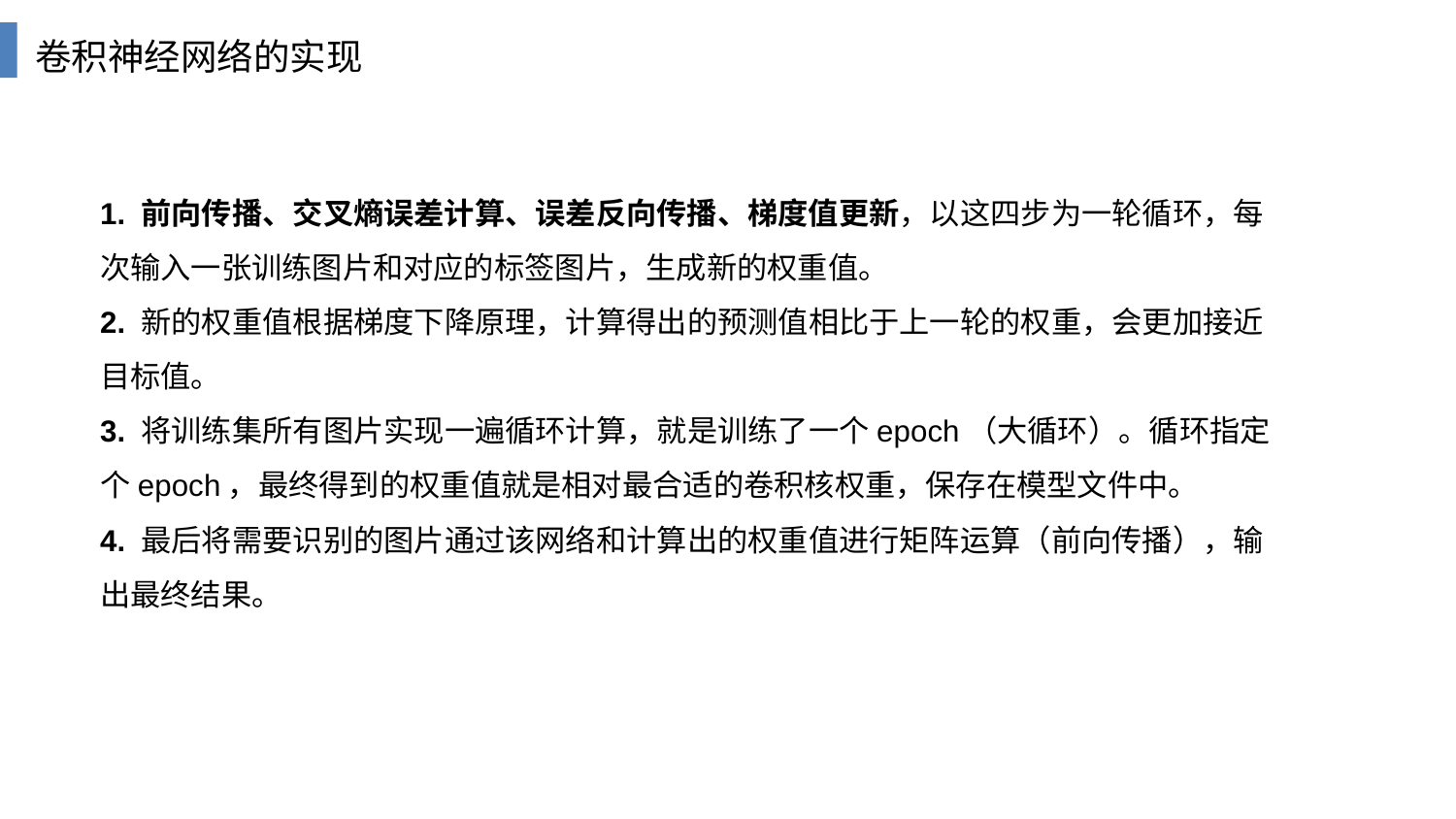

卷积神经网络的实现
1. 前向传播、交叉熵误差计算、误差反向传播、梯度值更新，以这四步为一轮循环，每次输入一张训练图片和对应的标签图片，生成新的权重值。
2. 新的权重值根据梯度下降原理，计算得出的预测值相比于上一轮的权重，会更加接近目标值。
3. 将训练集所有图片实现一遍循环计算，就是训练了一个epoch（大循环）。循环指定个epoch，最终得到的权重值就是相对最合适的卷积核权重，保存在模型文件中。
4. 最后将需要识别的图片通过该网络和计算出的权重值进行矩阵运算（前向传播），输出最终结果。